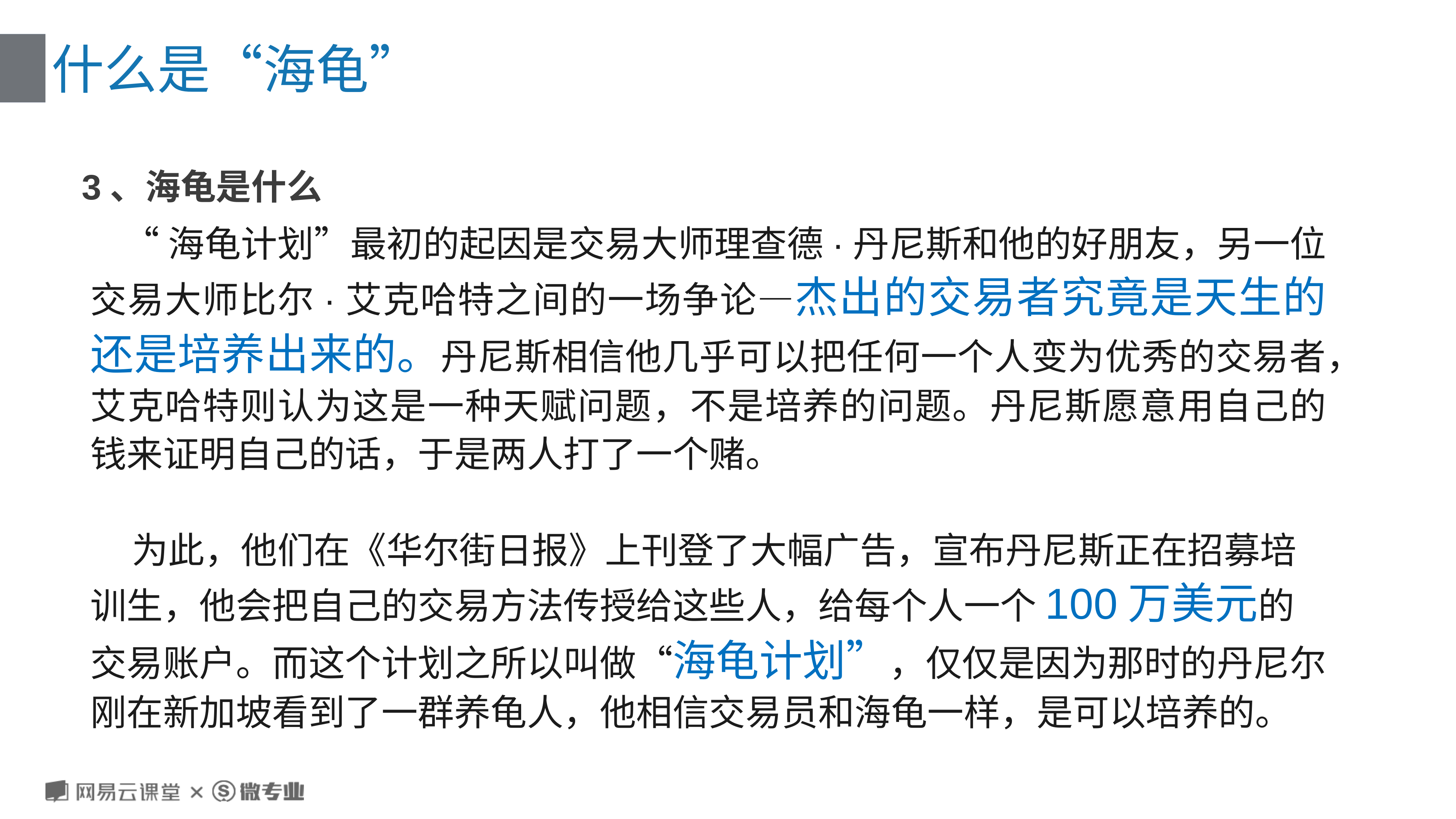

# 什么是“海龟”
3、海龟是什么
    “海龟计划”最初的起因是交易大师理查德·丹尼斯和他的好朋友，另一位交易大师比尔·艾克哈特之间的一场争论—杰出的交易者究竟是天生的还是培养出来的。丹尼斯相信他几乎可以把任何一个人变为优秀的交易者，艾克哈特则认为这是一种天赋问题，不是培养的问题。丹尼斯愿意用自己的钱来证明自己的话，于是两人打了一个赌。

    为此，他们在《华尔街日报》上刊登了大幅广告，宣布丹尼斯正在招募培训生，他会把自己的交易方法传授给这些人，给每个人一个100万美元的交易账户。而这个计划之所以叫做“海龟计划”，仅仅是因为那时的丹尼尔刚在新加坡看到了一群养龟人，他相信交易员和海龟一样，是可以培养的。